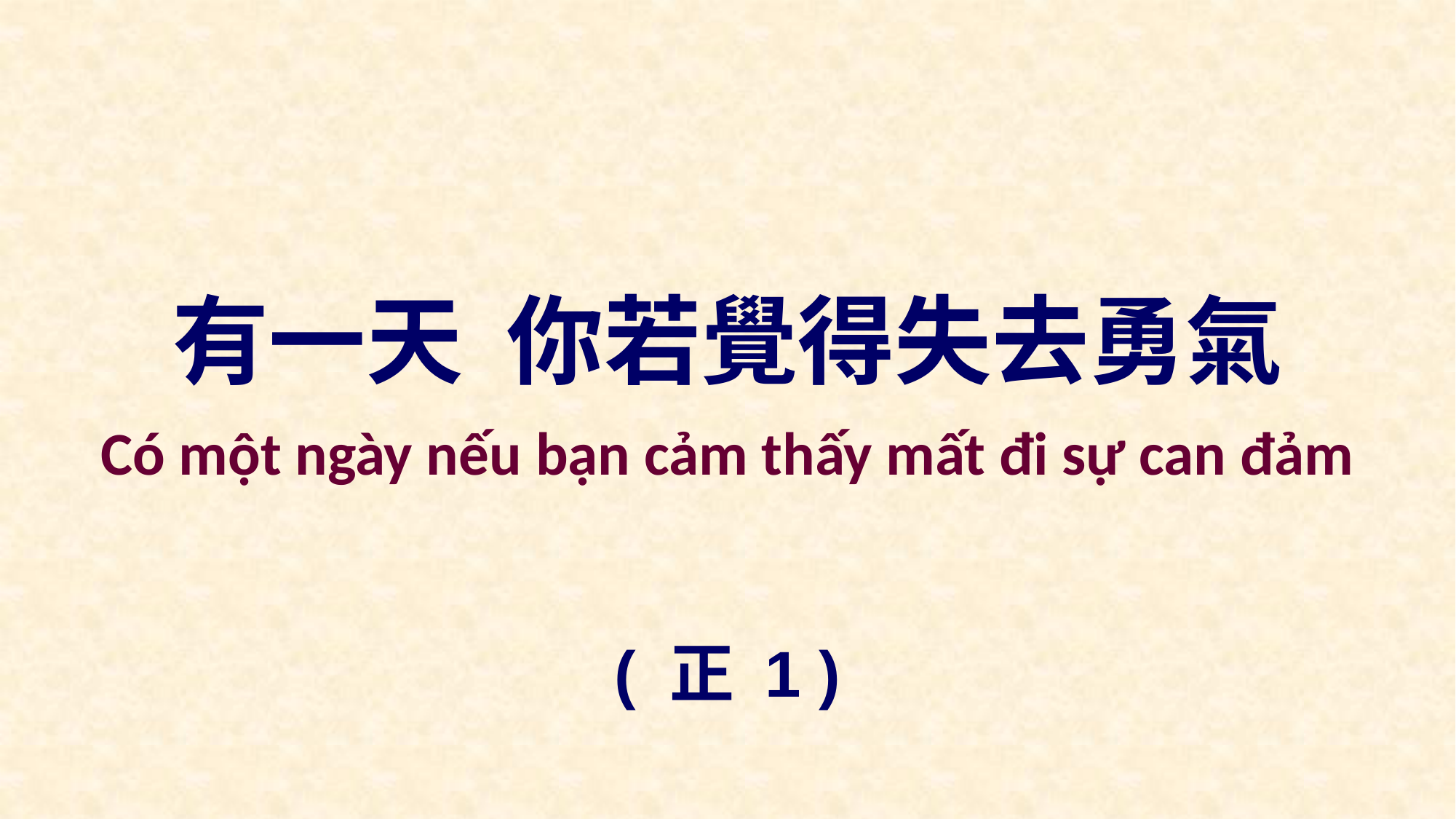

有一天  你若覺得失去勇氣
Có một ngày nếu bạn cảm thấy mất đi sự can đảm
( 正 1 )